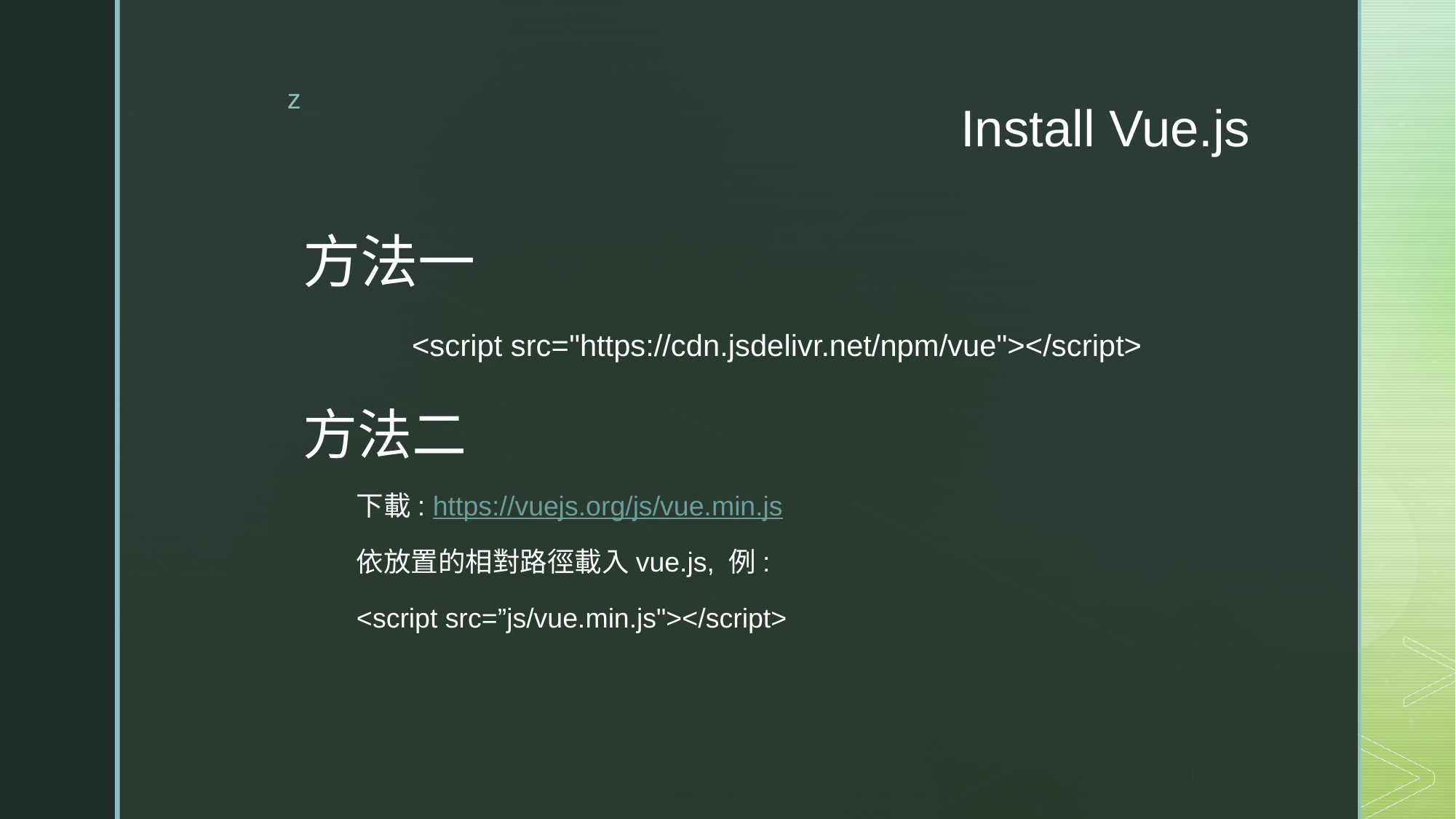

# Install Vue.js
方法一
	<script src="https://cdn.jsdelivr.net/npm/vue"></script>
方法二
下載: https://vuejs.org/js/vue.min.js
依放置的相對路徑載入vue.js, 例:
<script src=”js/vue.min.js"></script>